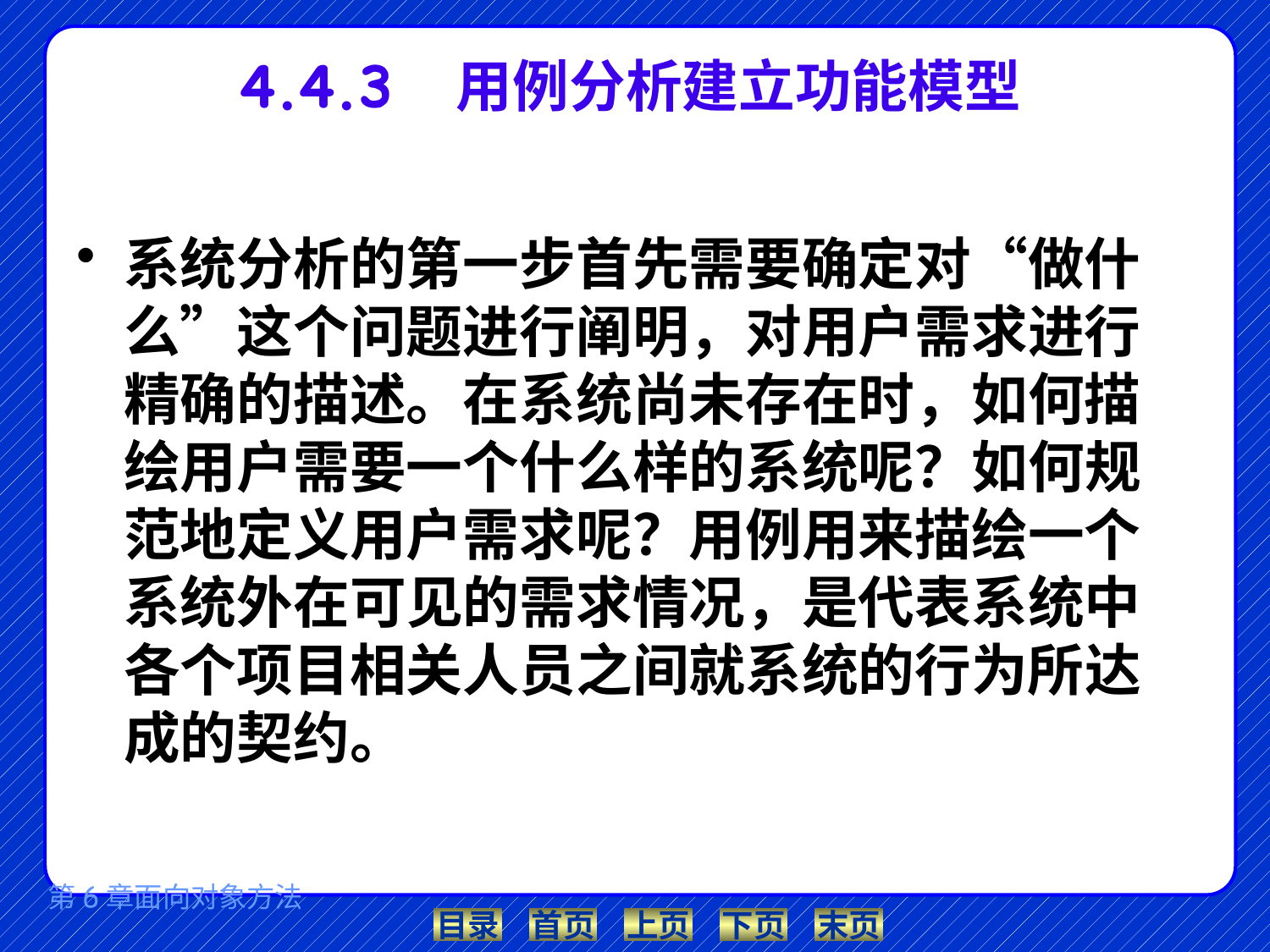

# 4.4.3  用例分析建立功能模型
系统分析的第一步首先需要确定对“做什么”这个问题进行阐明，对用户需求进行精确的描述。在系统尚未存在时，如何描绘用户需要一个什么样的系统呢？如何规范地定义用户需求呢？用例用来描绘一个系统外在可见的需求情况，是代表系统中各个项目相关人员之间就系统的行为所达成的契约。
第6章面向对象方法